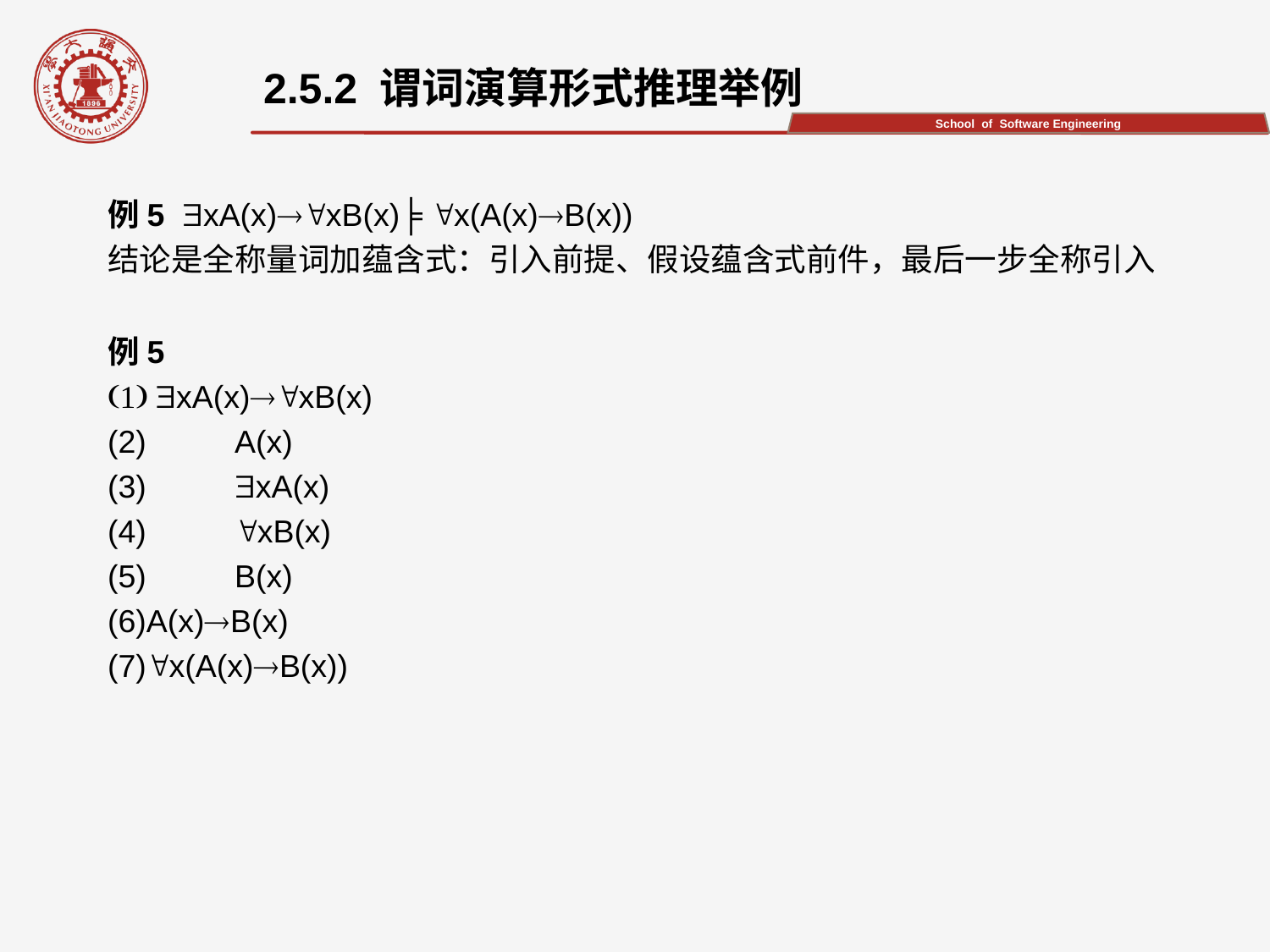

2.5.2 谓词演算形式推理举例

例5  ∃xA(x)→∀xB(x)╞ ∀x(A(x)→B(x))
结论是全称量词加蕴含式：引入前提、假设蕴含式前件，最后一步全称引入

例5
∃xA(x)→∀xB(x)
(2) 	A(x)
(3) 	∃xA(x)
(4)	∀xB(x)
(5)	B(x)
(6)A(x)→B(x)
(7)∀x(A(x)→B(x))